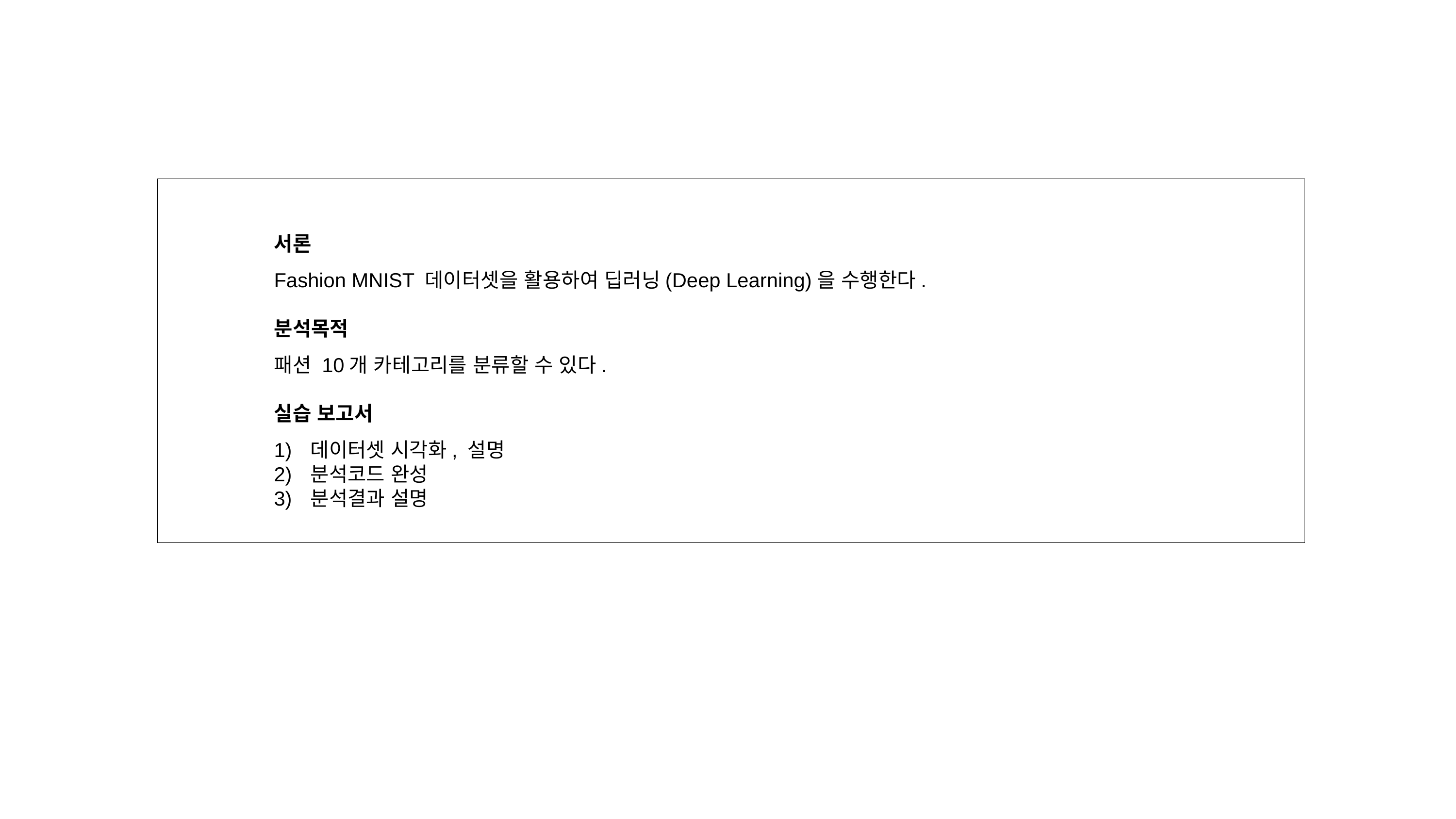

서론

Fashion MNIST 데이터셋을 활용하여 딥러닝(Deep Learning)을 수행한다.

분석목적

패션 10개 카테고리를 분류할 수 있다.

실습 보고서

데이터셋 시각화, 설명
분석코드 완성
분석결과 설명